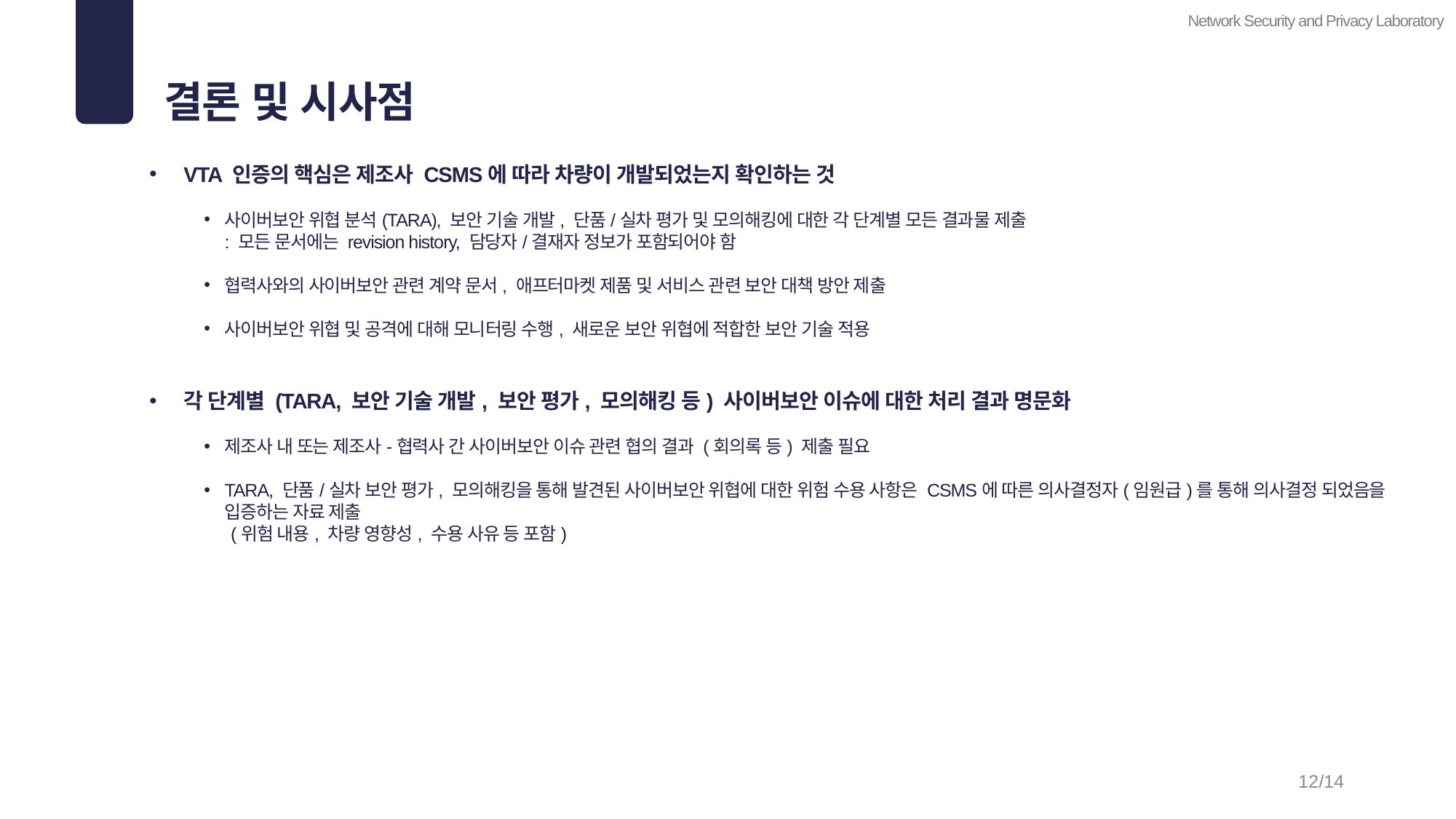

Network Security and Privacy Laboratory
결론 및 시사점
04
VTA 인증의 핵심은 제조사 CSMS에 따라 차량이 개발되었는지 확인하는 것

사이버보안 위협 분석(TARA), 보안 기술 개발, 단품/실차 평가 및 모의해킹에 대한 각 단계별 모든 결과물 제출
: 모든 문서에는 revision history, 담당자/결재자 정보가 포함되어야 함

협력사와의 사이버보안 관련 계약 문서, 애프터마켓 제품 및 서비스 관련 보안 대책 방안 제출

사이버보안 위협 및 공격에 대해 모니터링 수행, 새로운 보안 위협에 적합한 보안 기술 적용

각 단계별 (TARA, 보안 기술 개발, 보안 평가, 모의해킹 등) 사이버보안 이슈에 대한 처리 결과 명문화

제조사 내 또는 제조사-협력사 간 사이버보안 이슈 관련 협의 결과 (회의록 등) 제출 필요

TARA, 단품/실차 보안 평가, 모의해킹을 통해 발견된 사이버보안 위협에 대한 위험 수용 사항은 CSMS에 따른 의사결정자(임원급)를 통해 의사결정 되었음을 입증하는 자료 제출
      (위험 내용, 차량 영향성, 수용 사유 등 포함)
12/14